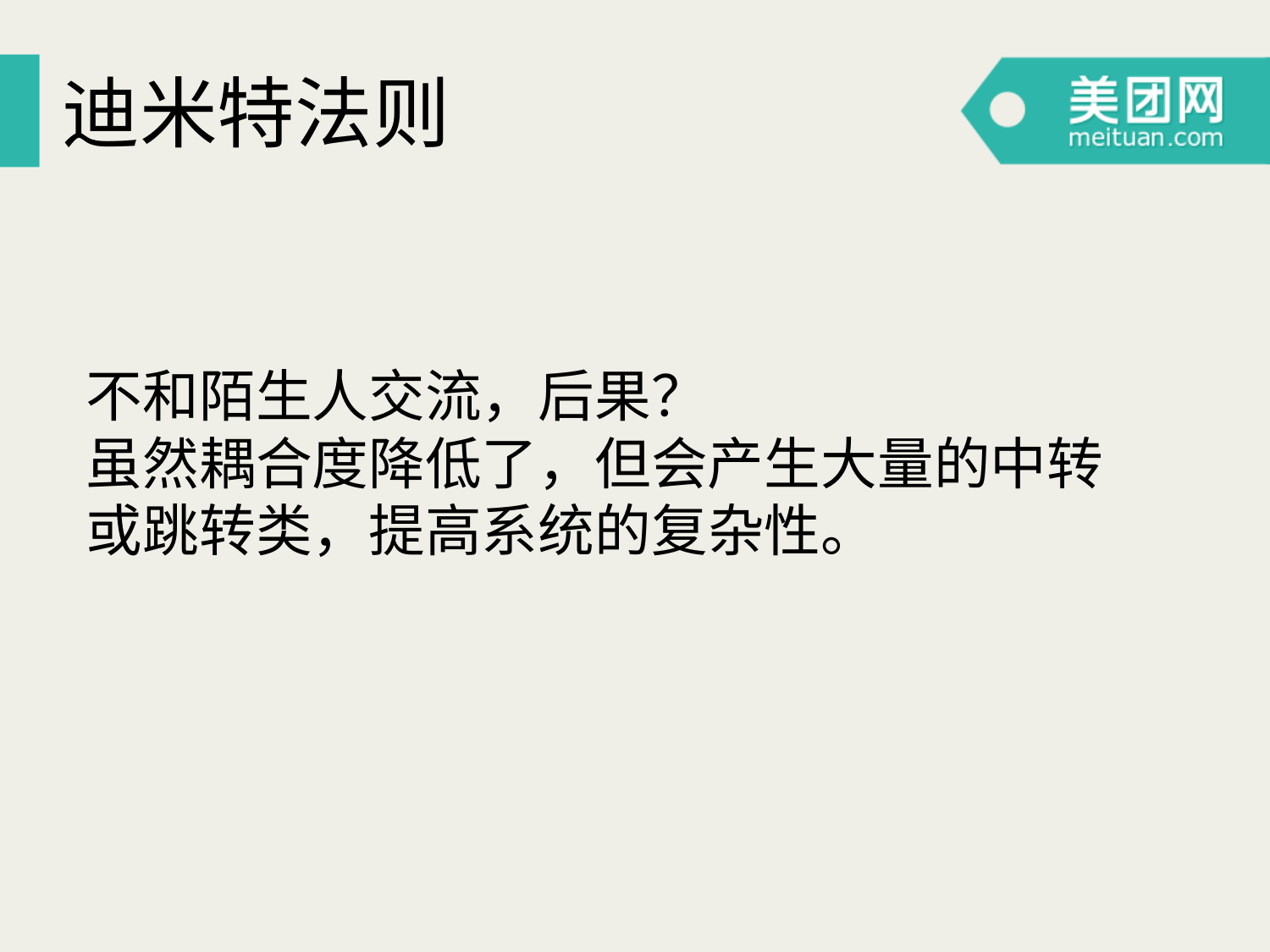

迪米特法则
不和陌生人交流，后果？
虽然耦合度降低了，但会产生大量的中转或跳转类，提高系统的复杂性。